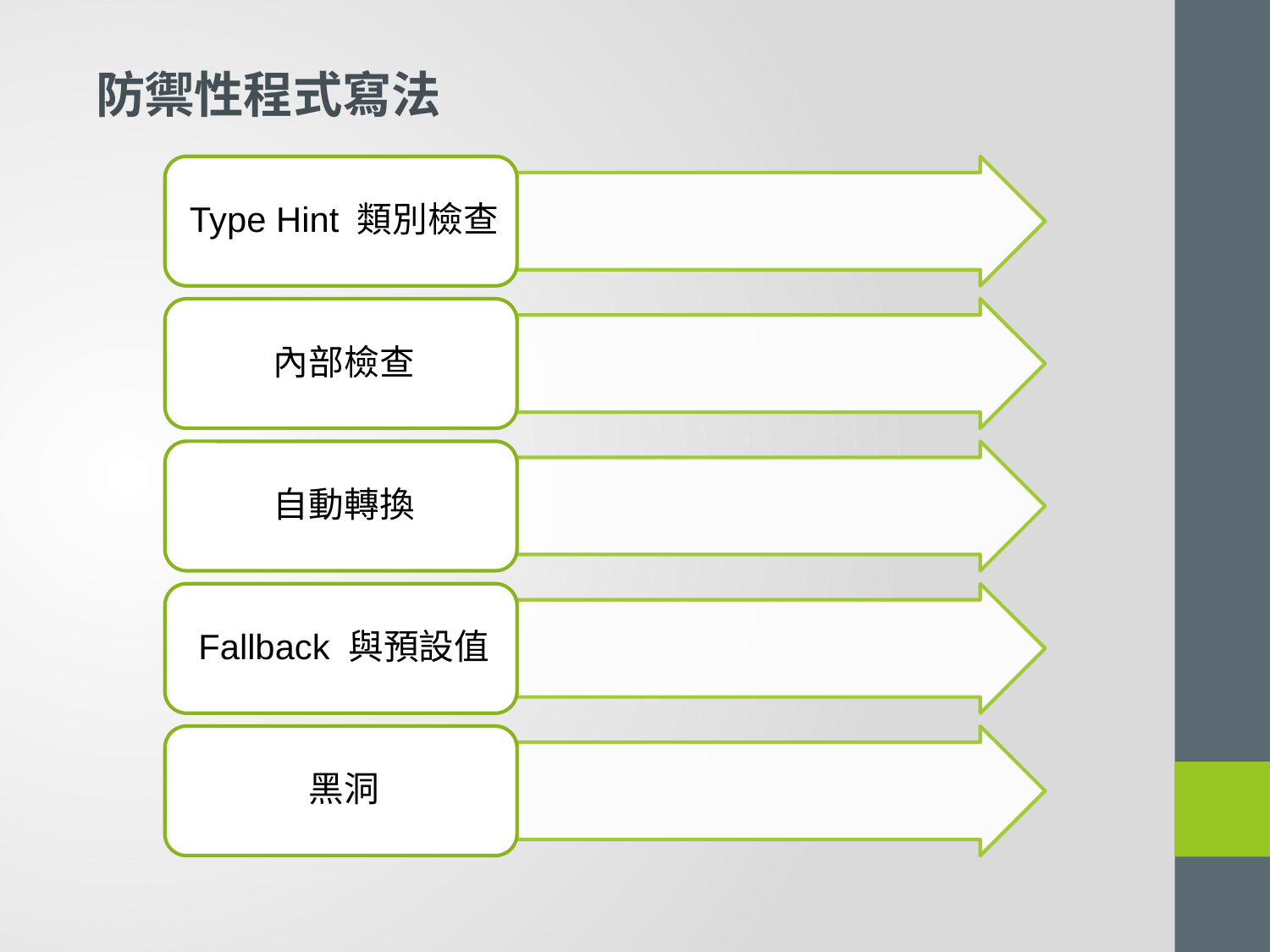

防禦性程式寫法
Type Hint 類別檢查
內部檢查
自動轉換
Fallback 與預設值
黑洞